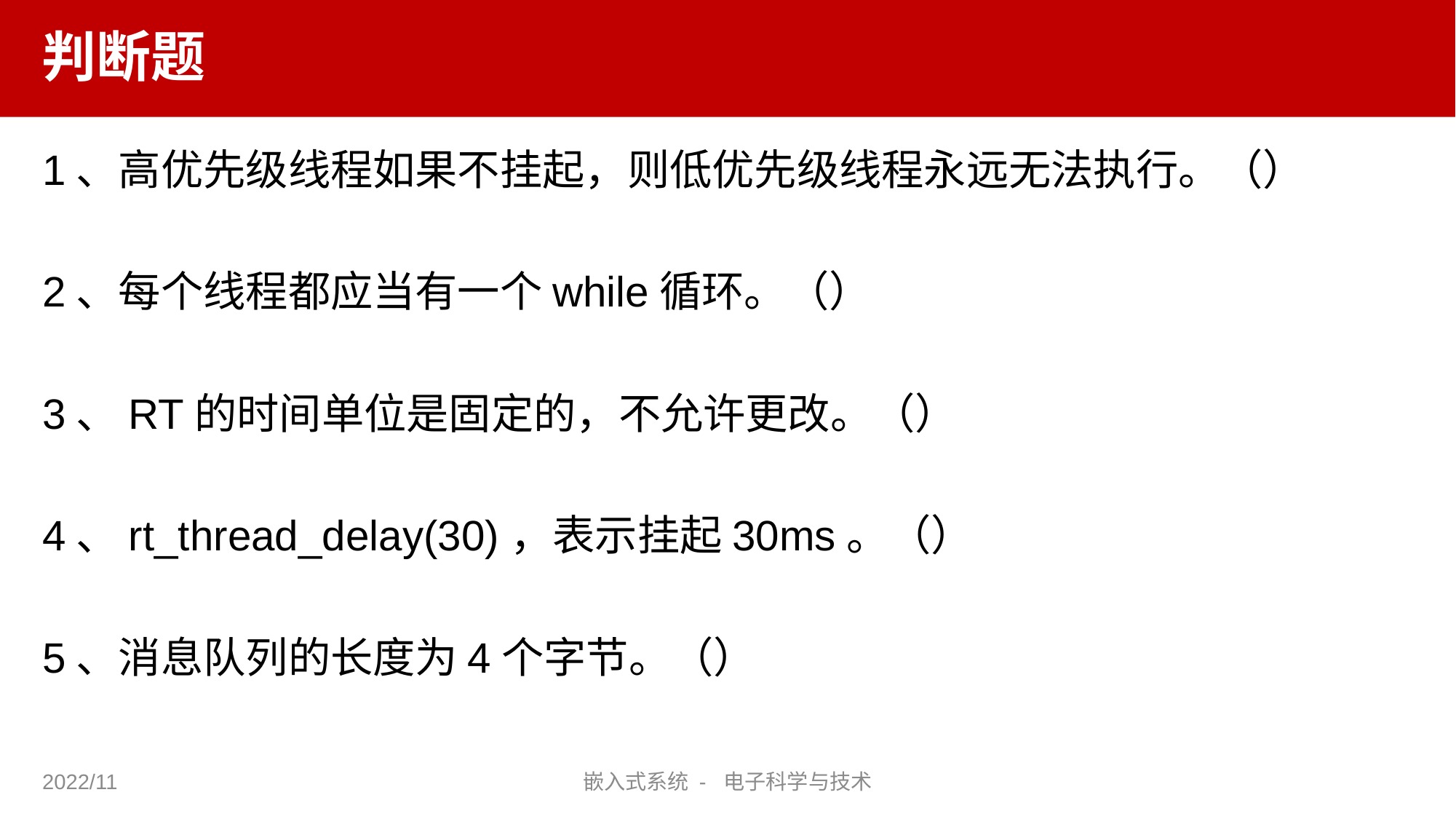

# 判断题
1、高优先级线程如果不挂起，则低优先级线程永远无法执行。（）

2、每个线程都应当有一个while循环。（）

3、RT的时间单位是固定的，不允许更改。（）

4、rt_thread_delay(30)，表示挂起30ms。（）

5、消息队列的长度为4个字节。（）
2022/11
嵌入式系统 -  电子科学与技术
6